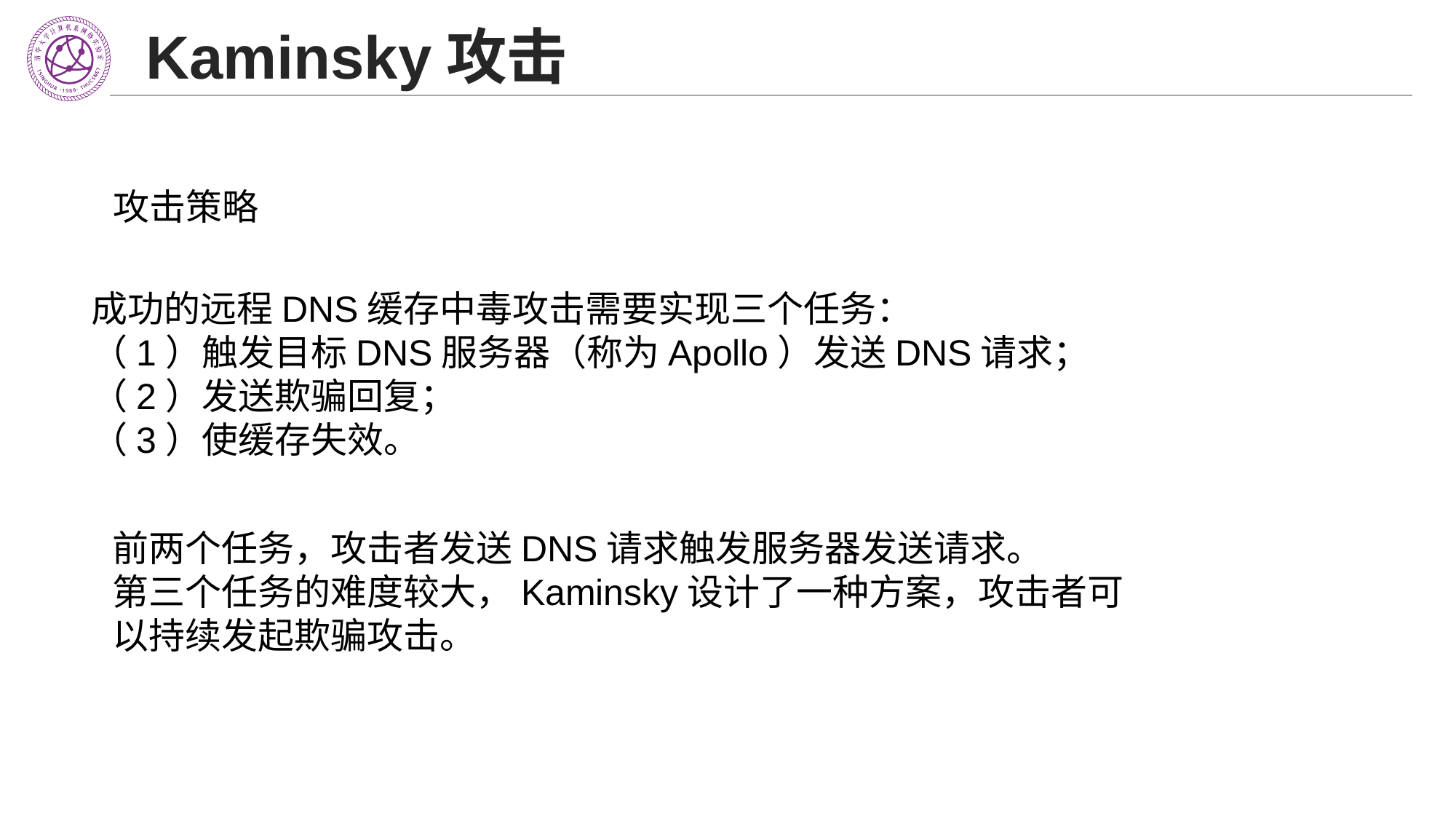

# Kaminsky攻击

攻击策略

成功的远程DNS缓存中毒攻击需要实现三个任务：
（1）触发目标DNS服务器（称为Apollo）发送DNS请求；
（2）发送欺骗回复；
（3）使缓存失效。

前两个任务，攻击者发送DNS请求触发服务器发送请求。
第三个任务的难度较大，Kaminsky设计了一种方案，攻击者可以持续发起欺骗攻击。